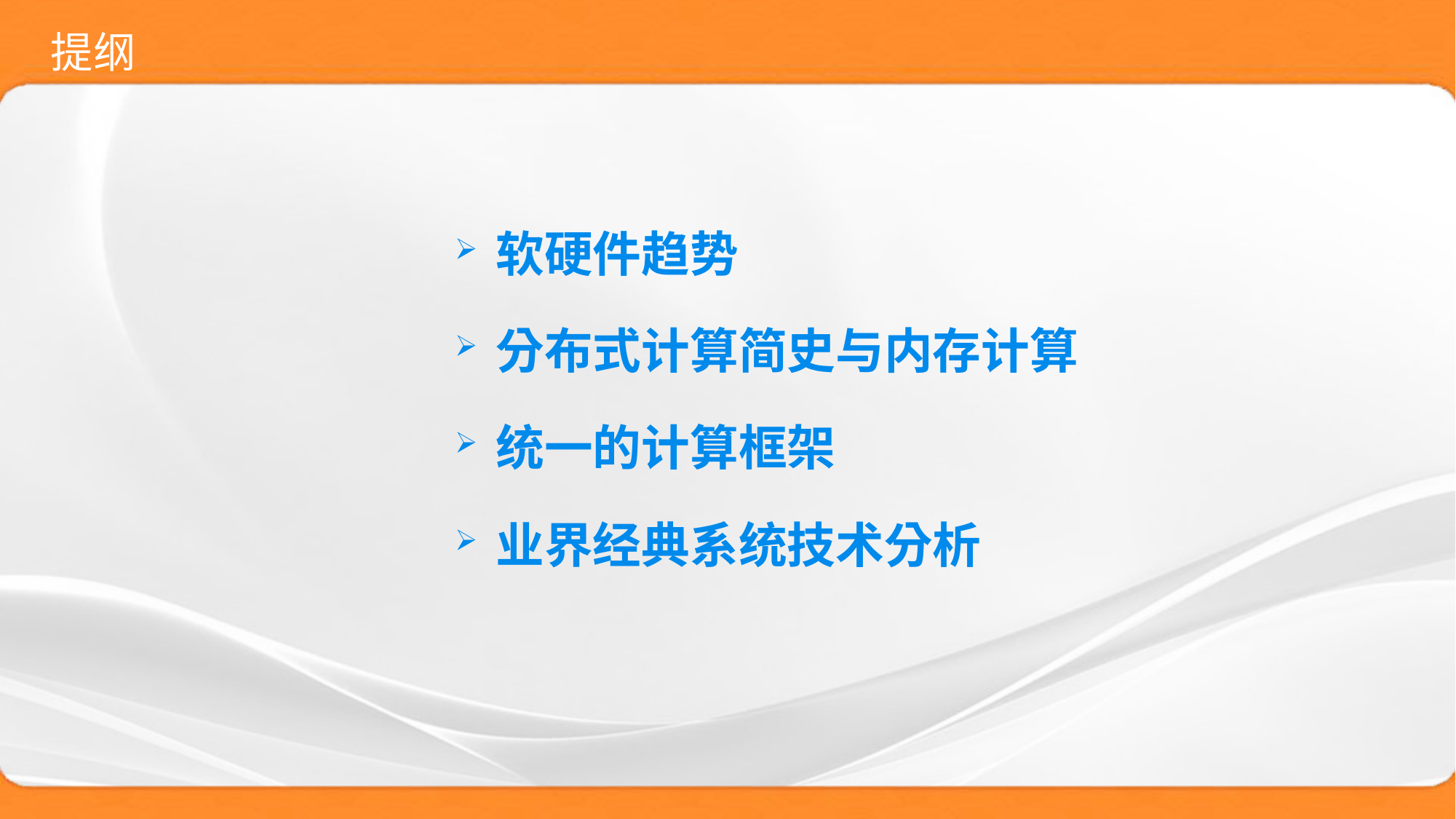

# 提纲

软硬件趋势
分布式计算简史与内存计算
统一的计算框架
业界经典系统技术分析